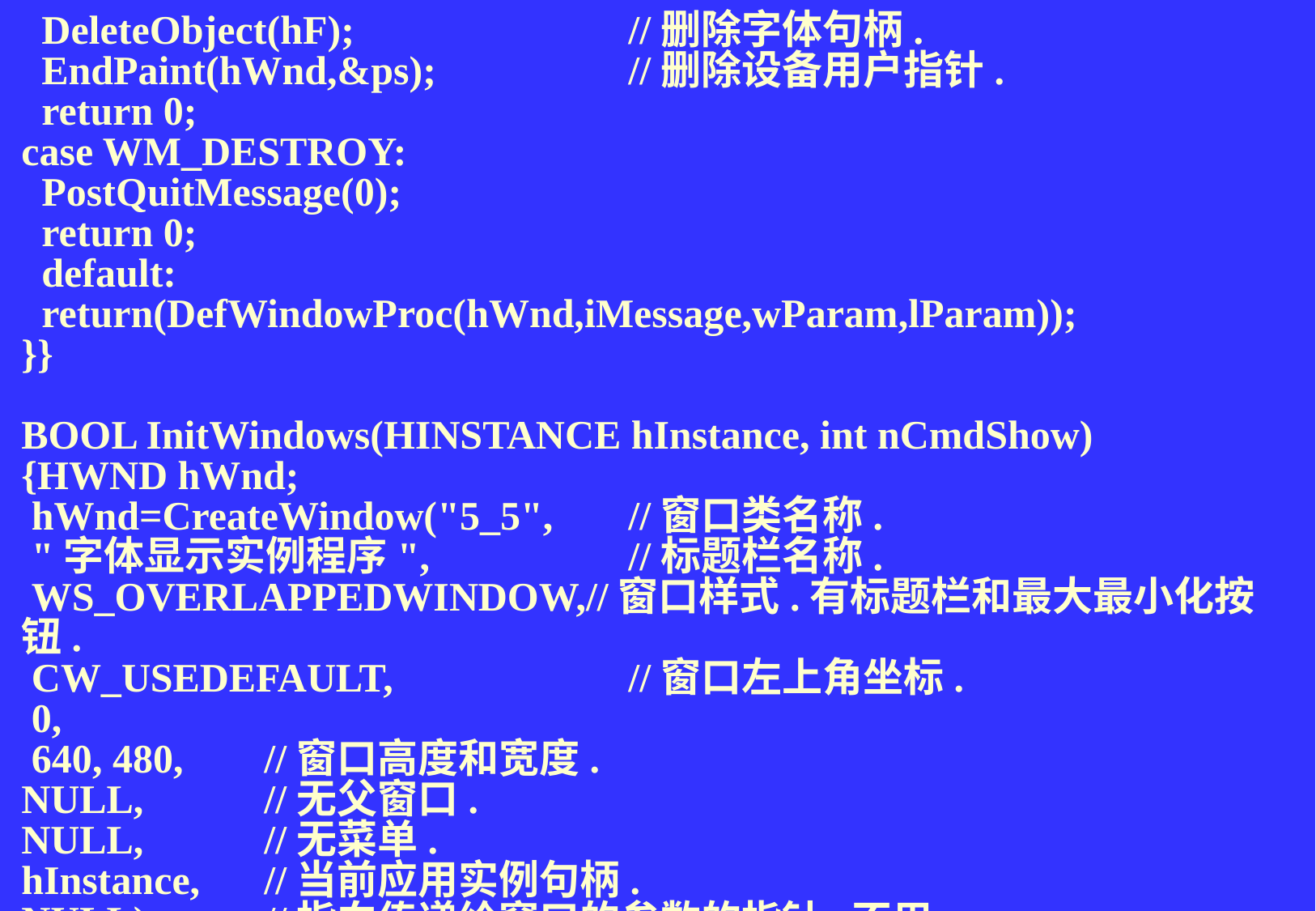

DeleteObject(hF);			//删除字体句柄.
  EndPaint(hWnd,&ps);		//删除设备用户指针.
  return 0;
case WM_DESTROY:
  PostQuitMessage(0);
  return 0;
  default:
  return(DefWindowProc(hWnd,iMessage,wParam,lParam));
}}

BOOL InitWindows(HINSTANCE hInstance, int nCmdShow)
{HWND hWnd;
 hWnd=CreateWindow("5_5",	//窗口类名称.
 "字体显示实例程序", 		//标题栏名称.
 WS_OVERLAPPEDWINDOW,//窗口样式.有标题栏和最大最小化按钮.
 CW_USEDEFAULT,		//窗口左上角坐标.
 0,
 640, 480,	//窗口高度和宽度.
NULL,	//无父窗口.
NULL,	//无菜单.
hInstance,	//当前应用实例句柄.
NULL);	//指向传递给窗口的参数的指针.不用.

48